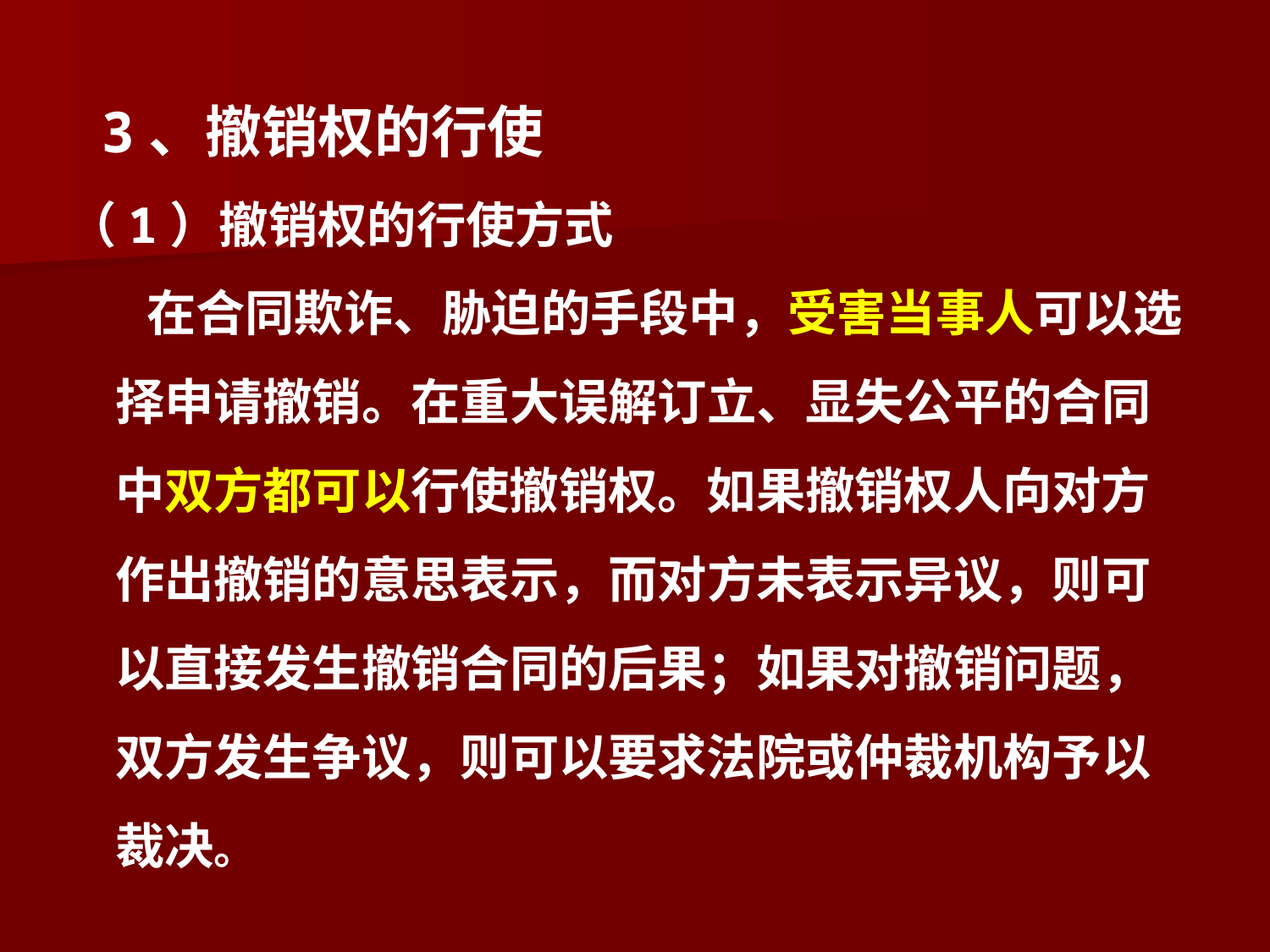

3、撤销权的行使
（1）撤销权的行使方式
      在合同欺诈、胁迫的手段中，受害当事人可以选择申请撤销。在重大误解订立、显失公平的合同中双方都可以行使撤销权。如果撤销权人向对方作出撤销的意思表示，而对方未表示异议，则可以直接发生撤销合同的后果；如果对撤销问题，双方发生争议，则可以要求法院或仲裁机构予以裁决。
23